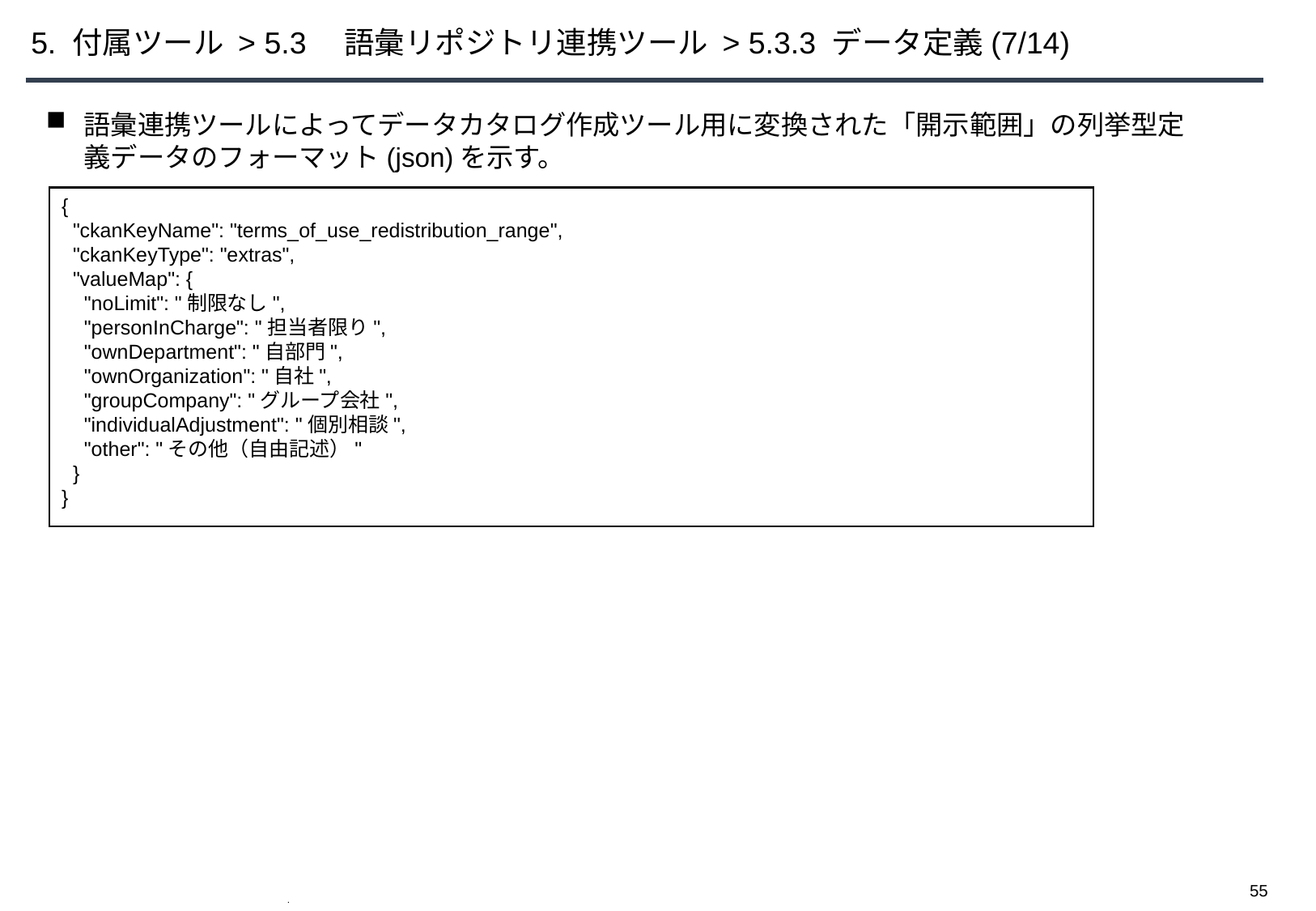

# 5. 付属ツール > 5.3　語彙リポジトリ連携ツール > 5.3.3 データ定義(7/14)
語彙連携ツールによってデータカタログ作成ツール用に変換された「開示範囲」の列挙型定義データのフォーマット(json)を示す。
{
  "ckanKeyName": "terms_of_use_redistribution_range",
  "ckanKeyType": "extras",
  "valueMap": {
    "noLimit": "制限なし",
    "personInCharge": "担当者限り",
    "ownDepartment": "自部門",
    "ownOrganization": "自社",
    "groupCompany": "グループ会社",
    "individualAdjustment": "個別相談",
    "other": "その他（自由記述）"
  }
}